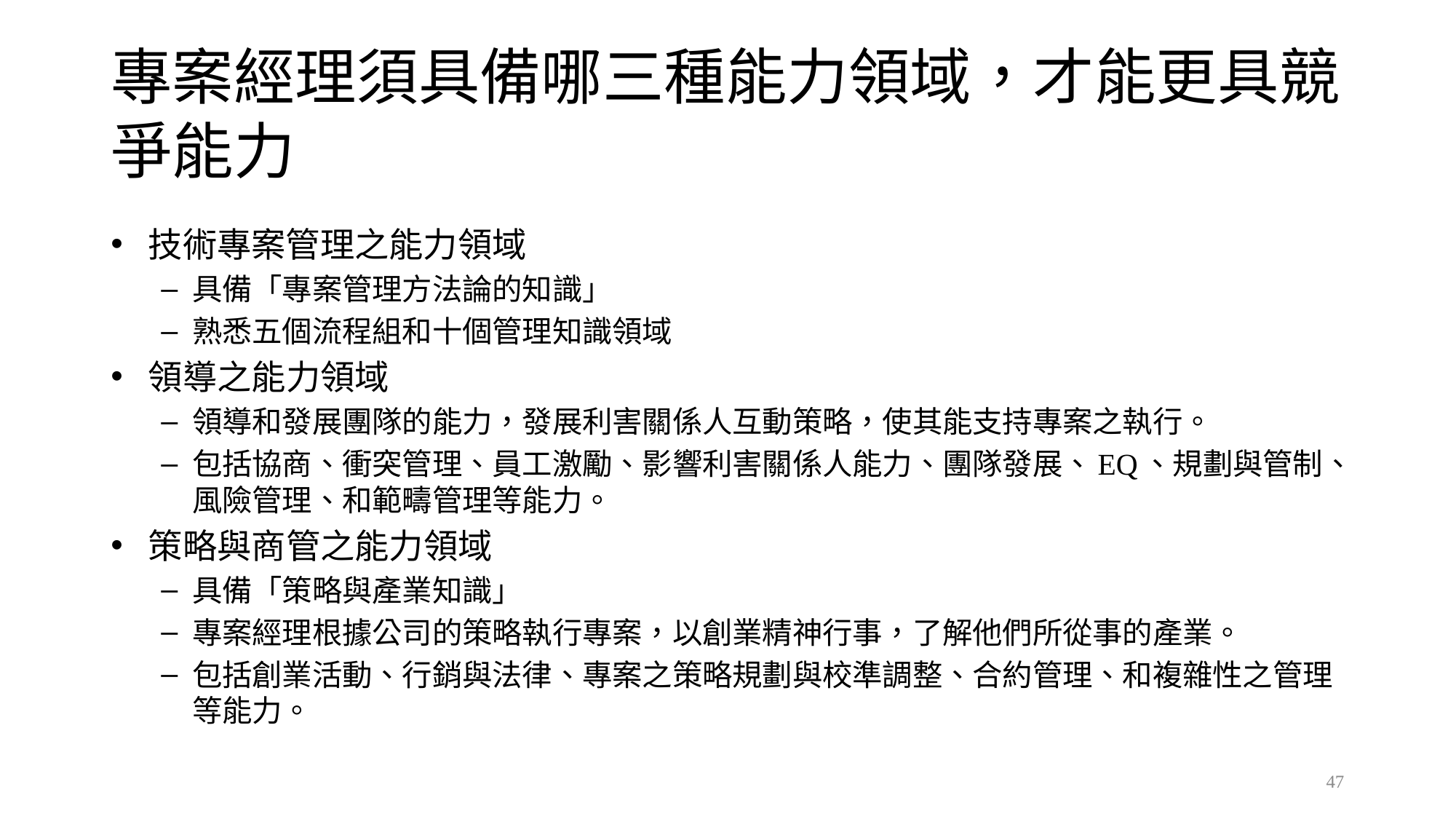

# 專案經理須具備哪三種能力領域，才能更具競爭能力
技術專案管理之能力領域
具備「專案管理方法論的知識」
熟悉五個流程組和十個管理知識領域
領導之能力領域
領導和發展團隊的能力，發展利害關係人互動策略，使其能支持專案之執行。
包括協商、衝突管理、員工激勵、影響利害關係人能力、團隊發展、EQ、規劃與管制、風險管理、和範疇管理等能力。
策略與商管之能力領域
具備「策略與產業知識」
專案經理根據公司的策略執行專案，以創業精神行事，了解他們所從事的產業。
包括創業活動、行銷與法律、專案之策略規劃與校準調整、合約管理、和複雜性之管理等能力。
47